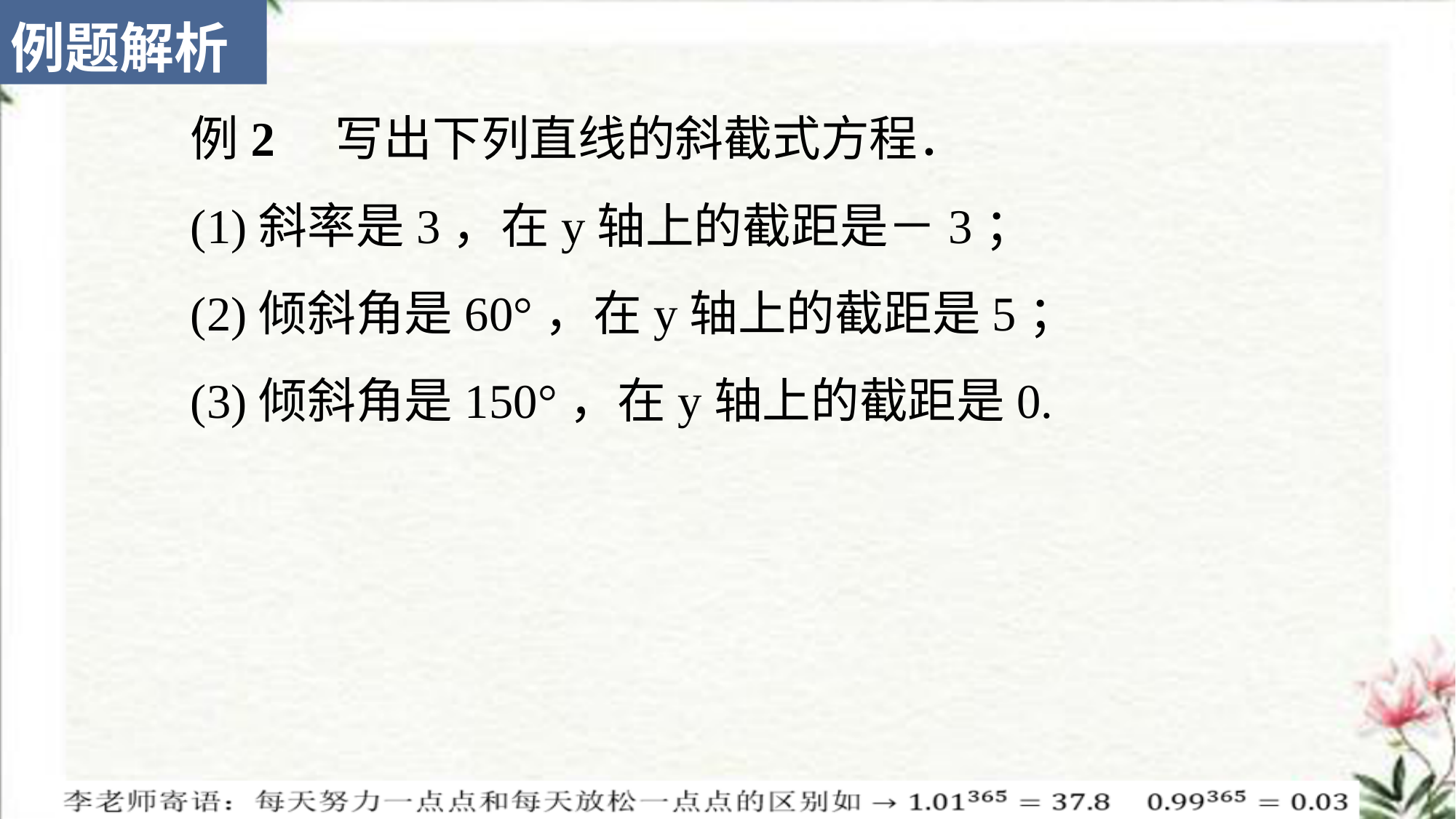

例题解析
例2　写出下列直线的斜截式方程．
(1)斜率是3，在y轴上的截距是－3；
(2)倾斜角是60°，在y轴上的截距是5；
(3)倾斜角是150°，在y轴上的截距是0.